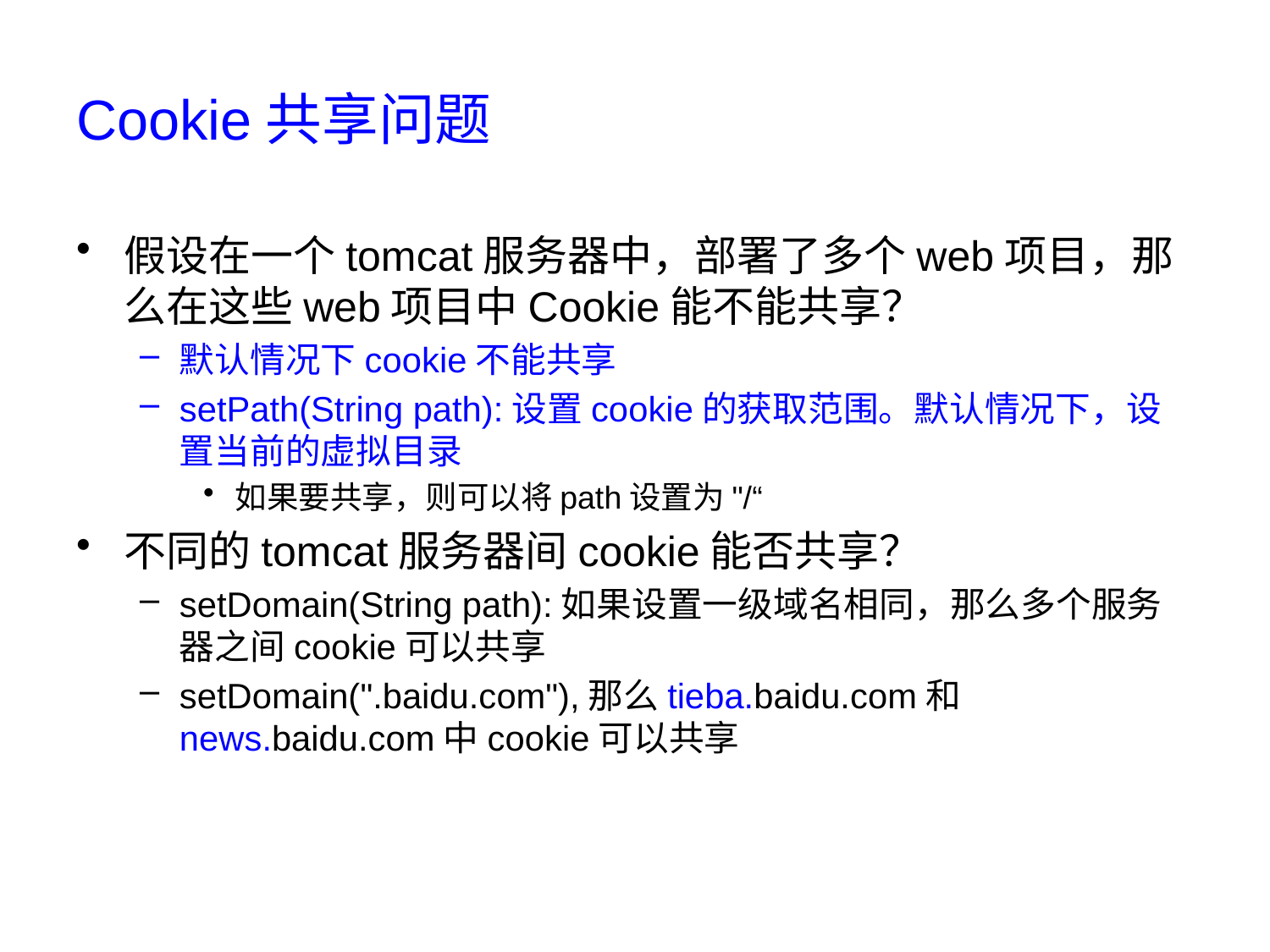

# Cookie共享问题
假设在一个tomcat服务器中，部署了多个web项目，那么在这些web项目中Cookie能不能共享？
默认情况下cookie不能共享
setPath(String path):设置cookie的获取范围。默认情况下，设置当前的虚拟目录
如果要共享，则可以将path设置为"/“
不同的tomcat服务器间cookie能否共享？
setDomain(String path):如果设置一级域名相同，那么多个服务器之间cookie可以共享
setDomain(".baidu.com"),那么tieba.baidu.com和news.baidu.com中cookie可以共享